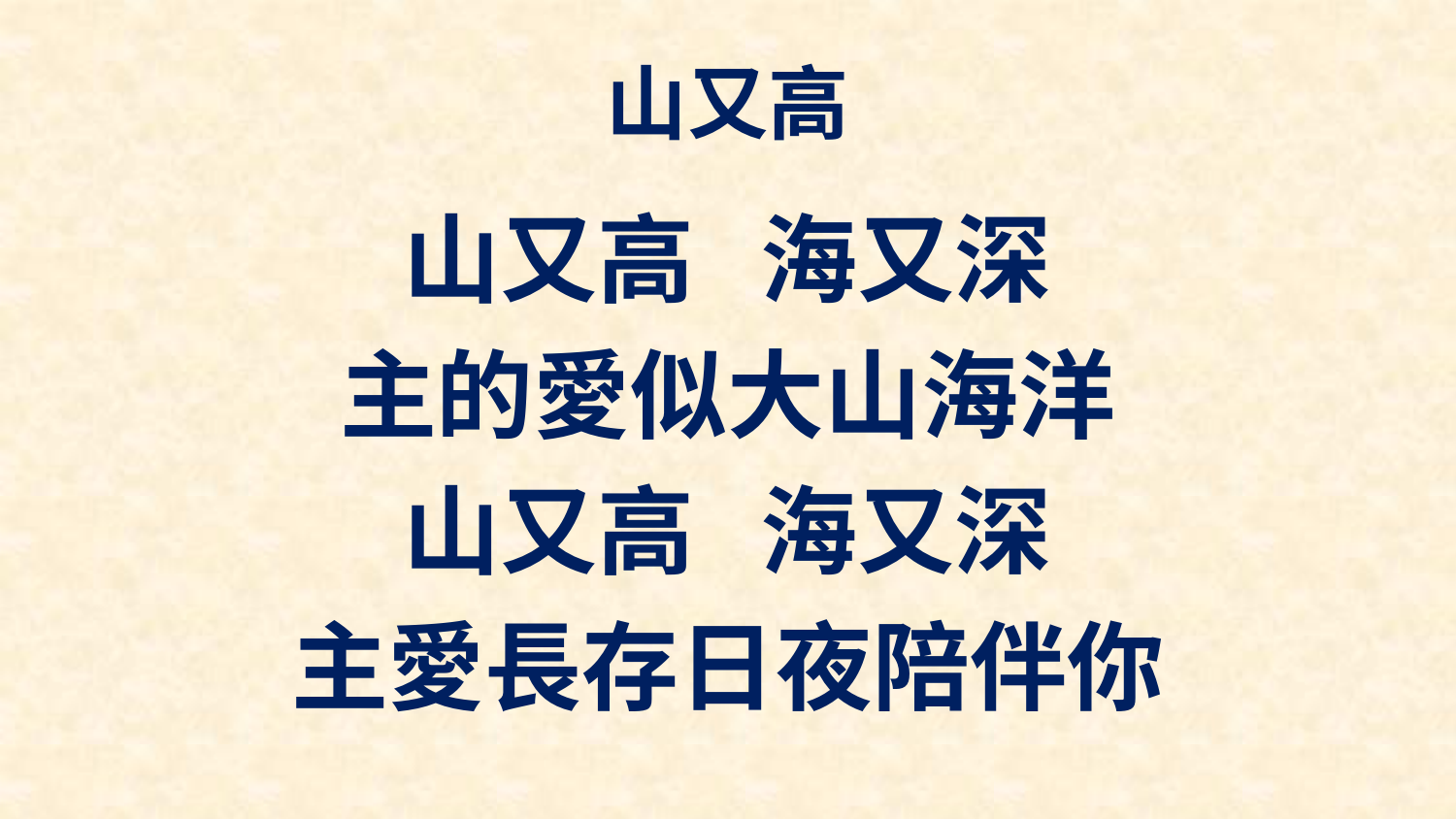

# 山又高
山又高   海又深
主的愛似大山海洋
山又高   海又深
主愛長存日夜陪伴你